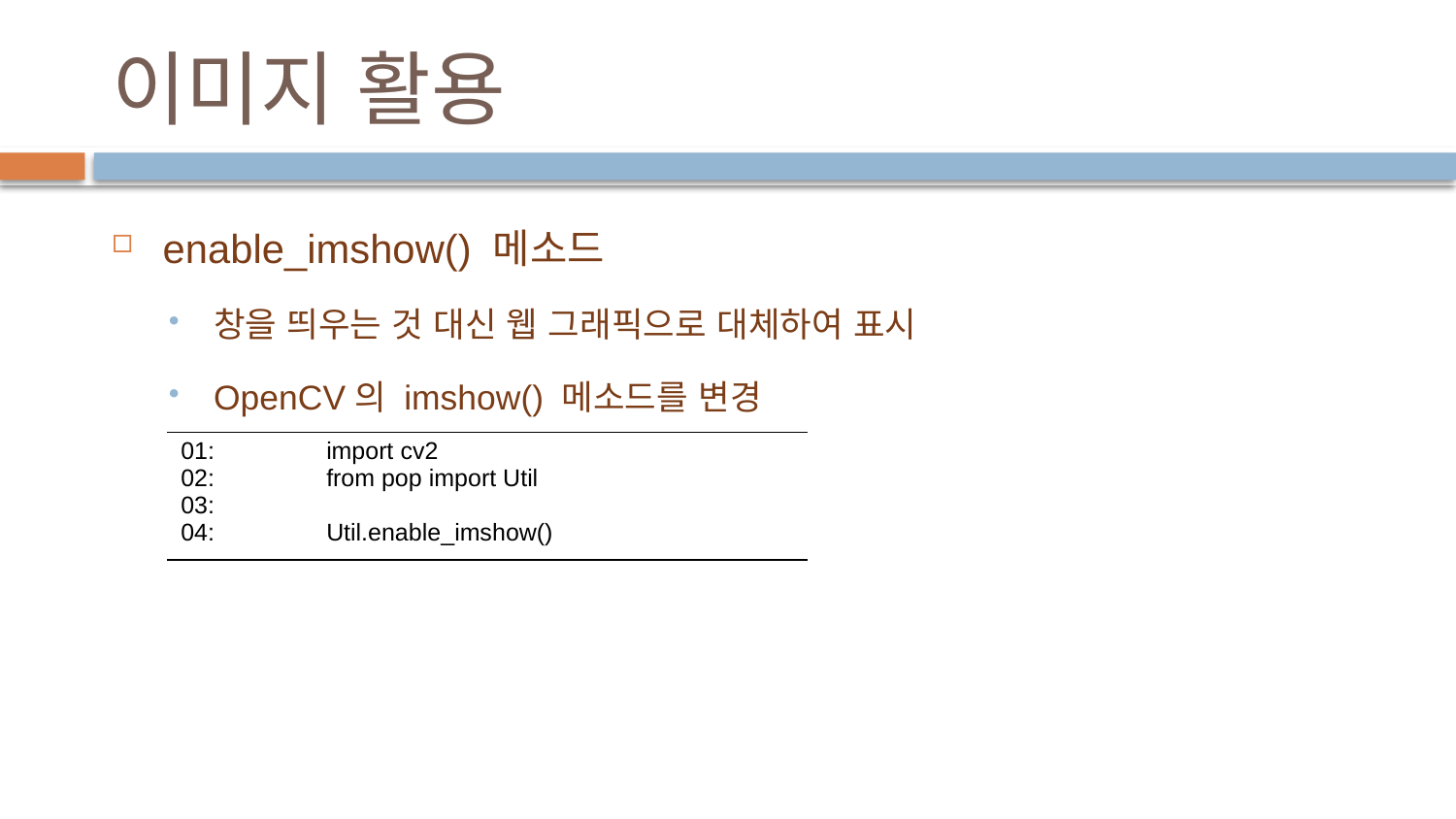

# 이미지 활용
enable_imshow() 메소드
창을 띄우는 것 대신 웹 그래픽으로 대체하여 표시
OpenCV의 imshow() 메소드를 변경
| 01: import cv2 02: from pop import Util 03: 04: Util.enable\_imshow() |
| --- |